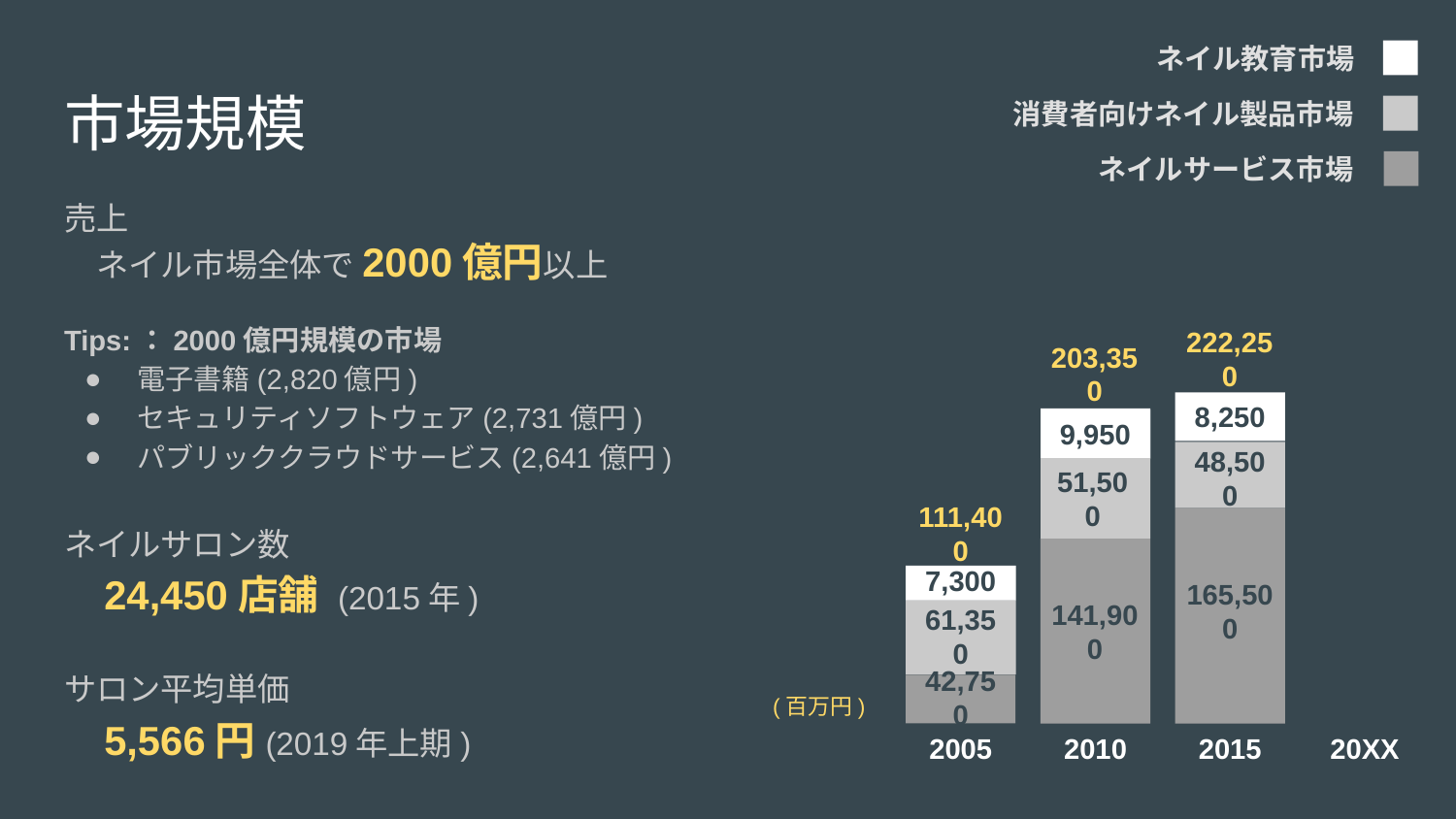

ネイル教育市場

市場規模
消費者向けネイル製品市場

ネイルサービス市場

売上
　ネイル市場全体で2000億円以上
Tips:：2000億円規模の市場
電子書籍(2,820億円)
セキュリティソフトウェア(2,731億円)
パブリッククラウドサービス(2,641億円)

ネイルサロン数
　24,450店舗 (2015年)

サロン平均単価
　5,566円(2019年上期)
222,250
203,350
8,250

9,950

48,500

51,500
111,400

7,300
165,500

61,350
141,900

(百万円)
42,750
2005
2010
2015
20XX